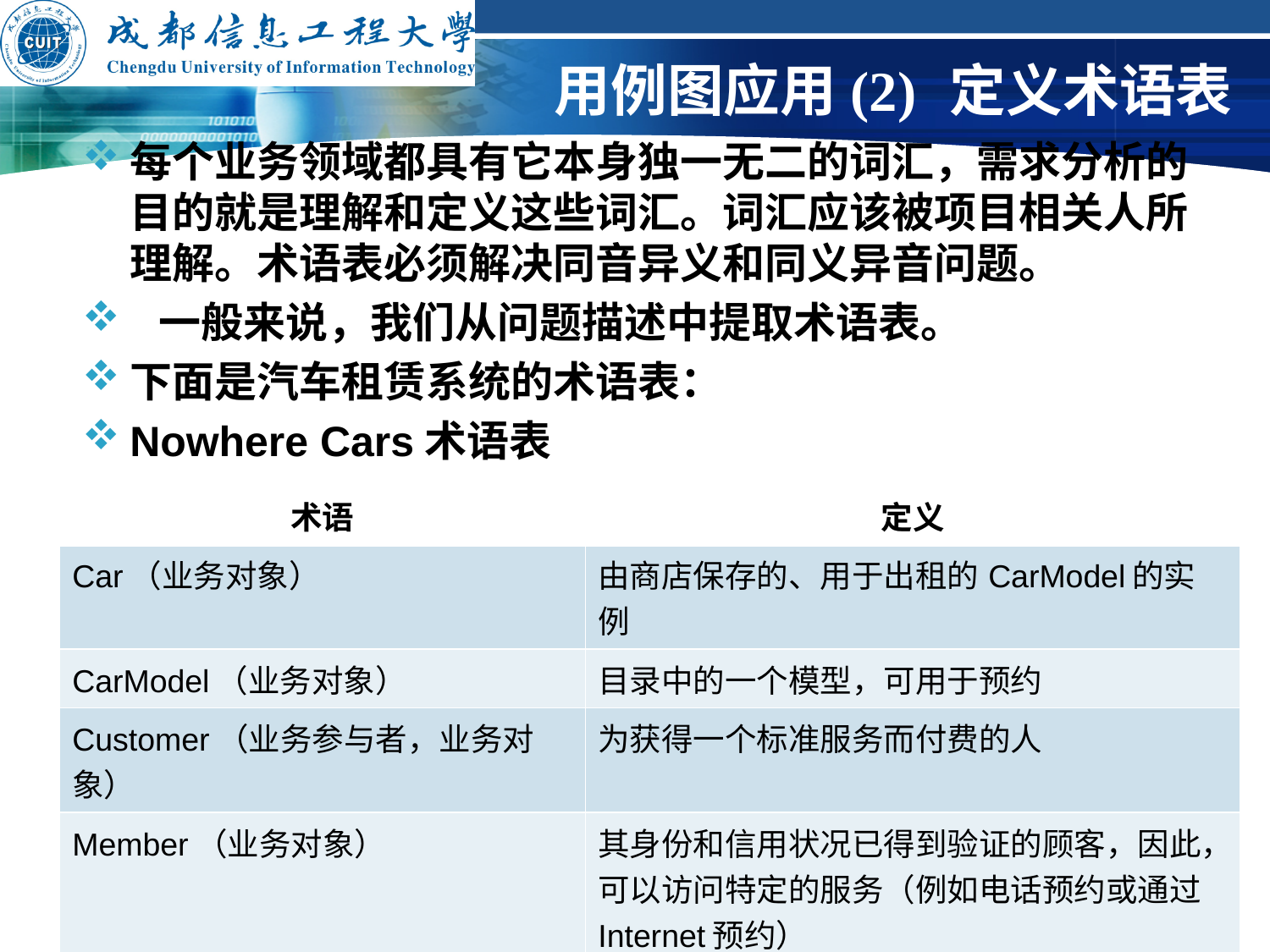

# 用例图应用(2) 定义术语表
每个业务领域都具有它本身独一无二的词汇，需求分析的目的就是理解和定义这些词汇。词汇应该被项目相关人所理解。术语表必须解决同音异义和同义异音问题。
  一般来说，我们从问题描述中提取术语表。
下面是汽车租赁系统的术语表：
Nowhere Cars术语表
| 术语 | 定义 |
| --- | --- |
| Car（业务对象） | 由商店保存的、用于出租的CarModel的实例 |
| CarModel（业务对象） | 目录中的一个模型，可用于预约 |
| Customer（业务参与者，业务对象） | 为获得一个标准服务而付费的人 |
| Member（业务对象） | 其身份和信用状况已得到验证的顾客，因此，可以访问特定的服务（例如电话预约或通过Internet预约） |